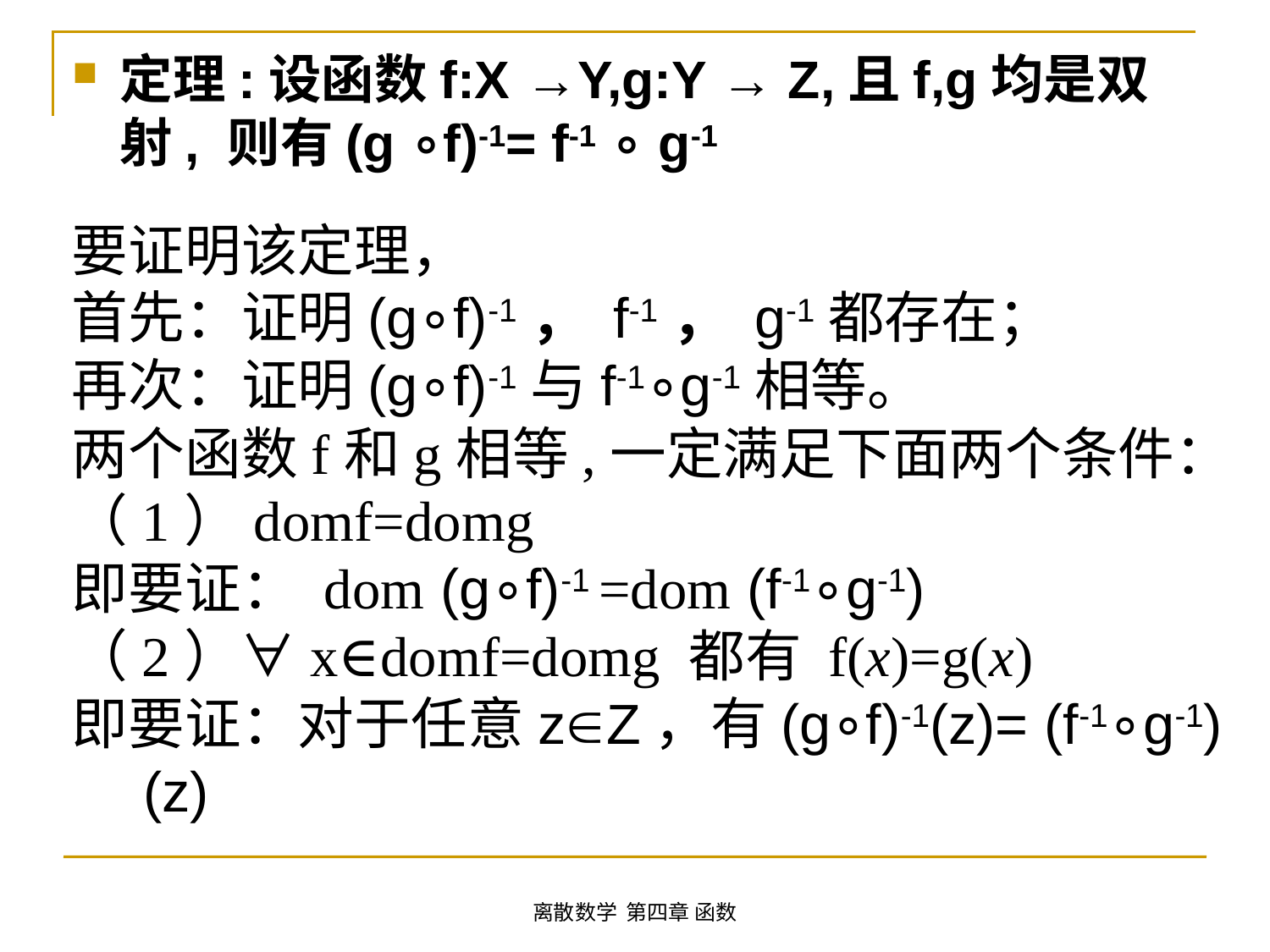

定理:设函数f:X →Y,g:Y → Z,且f,g均是双射, 则有(g ∘f)-1= f-1 ∘ g-1
要证明该定理，
首先：证明(g∘f)-1， f-1， g-1都存在；
再次：证明(g∘f)-1与f-1∘g-1相等。
两个函数f和g相等,一定满足下面两个条件：
（1）domf=domg
即要证： dom (g∘f)-1 =dom (f-1∘g-1)
（2）∀x∈domf=domg 都有 f(x)=g(x)
即要证：对于任意z∈Z，有(g∘f)-1(z)= (f-1∘g-1)(z)

24
离散数学  第四章 函数